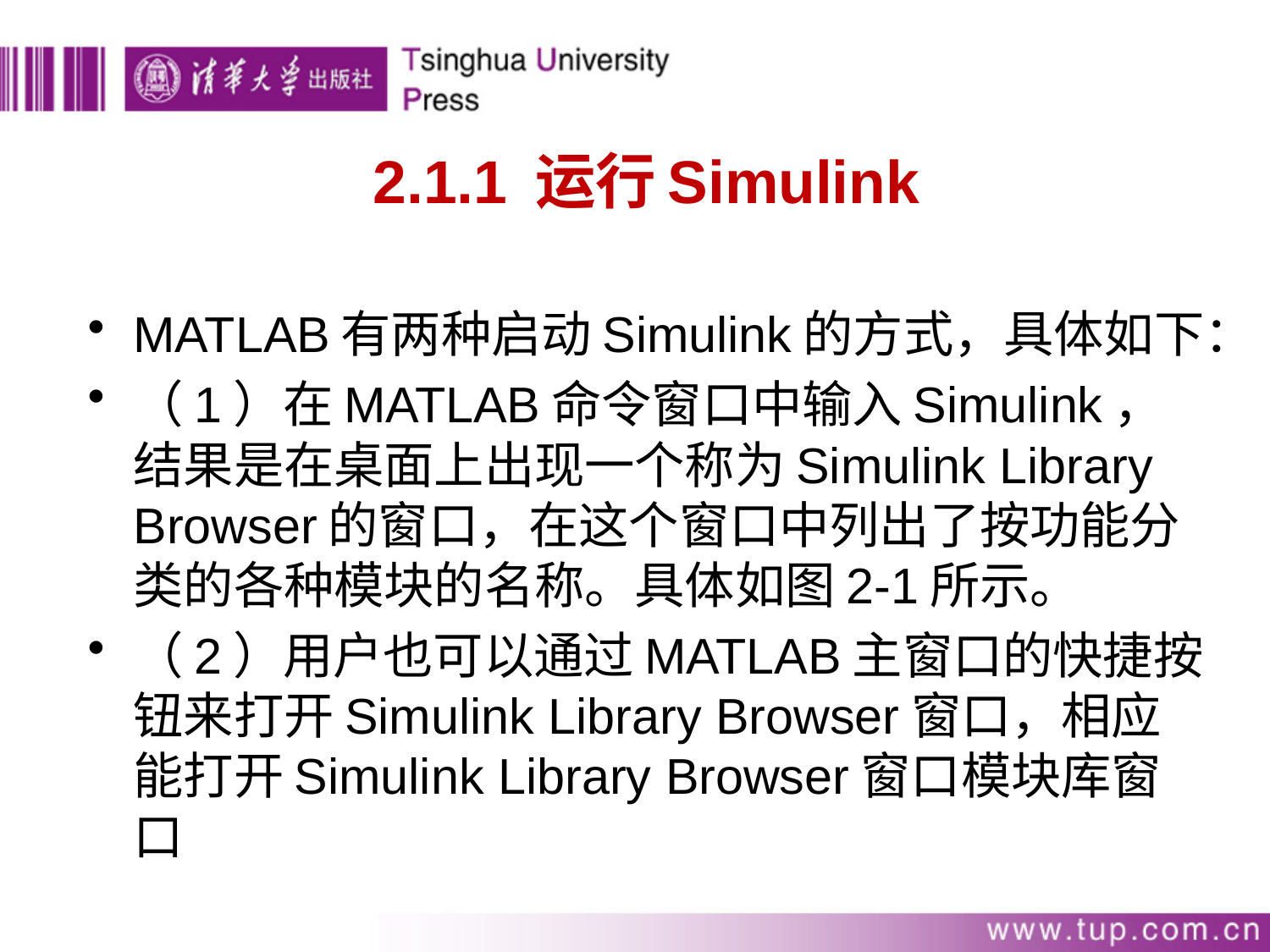

# 2.1.1 运行Simulink
MATLAB有两种启动Simulink的方式，具体如下：
（1）在MATLAB命令窗口中输入Simulink，结果是在桌面上出现一个称为Simulink Library Browser的窗口，在这个窗口中列出了按功能分类的各种模块的名称。具体如图2-1所示。
（2）用户也可以通过MATLAB主窗口的快捷按钮来打开Simulink Library Browser窗口，相应能打开Simulink Library Browser窗口模块库窗口